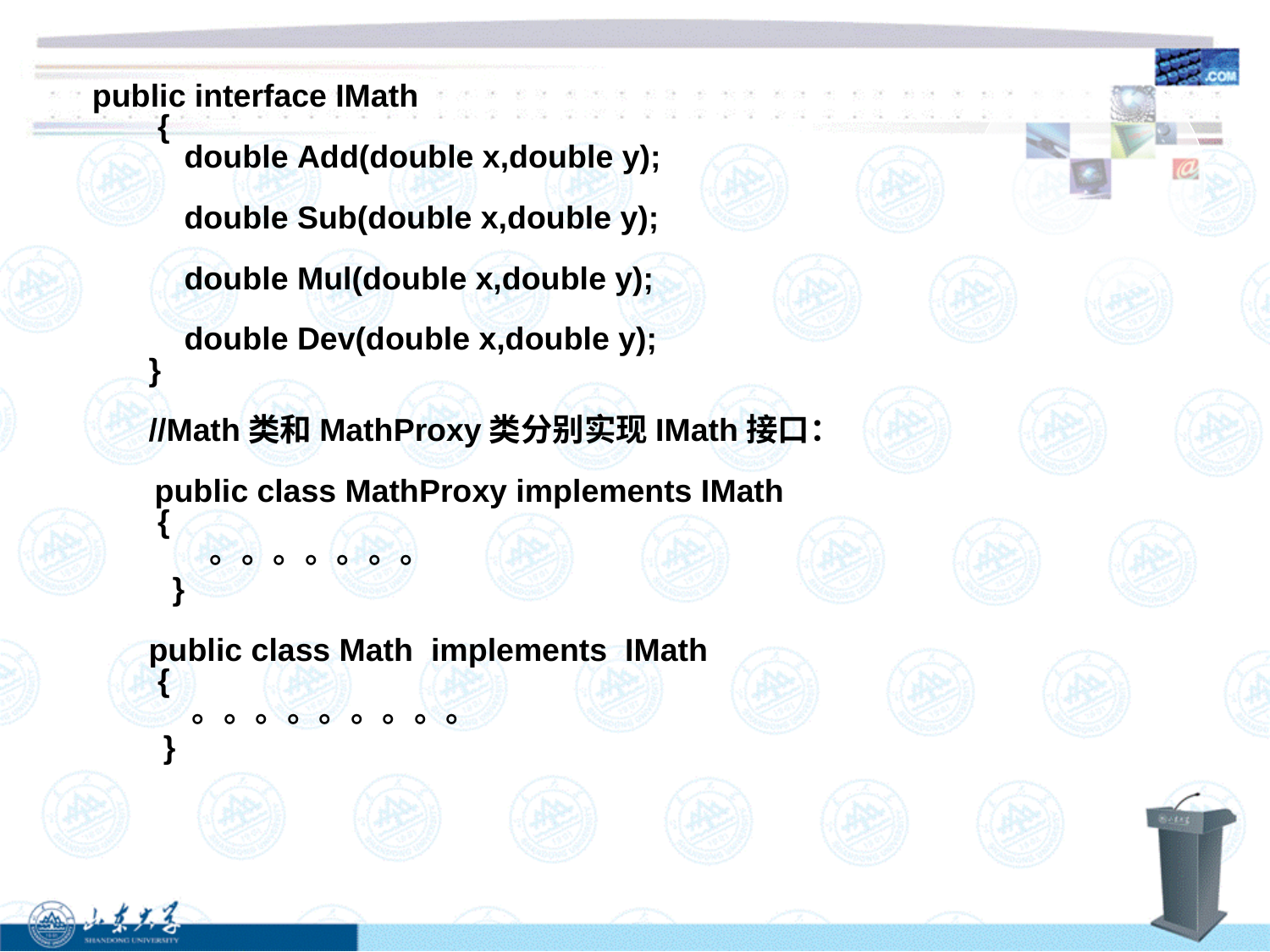

public interface IMath
  {
     double Add(double x,double y);
     double Sub(double x,double y);
     double Mul(double x,double y);
     double Dev(double x,double y);
 }
 //Math类和MathProxy类分别实现IMath接口：
 public class MathProxy implements IMath
  {
       。。。。。。。
         }
 public class Math  implements  IMath
  {
     。。。。。。。。。
        }